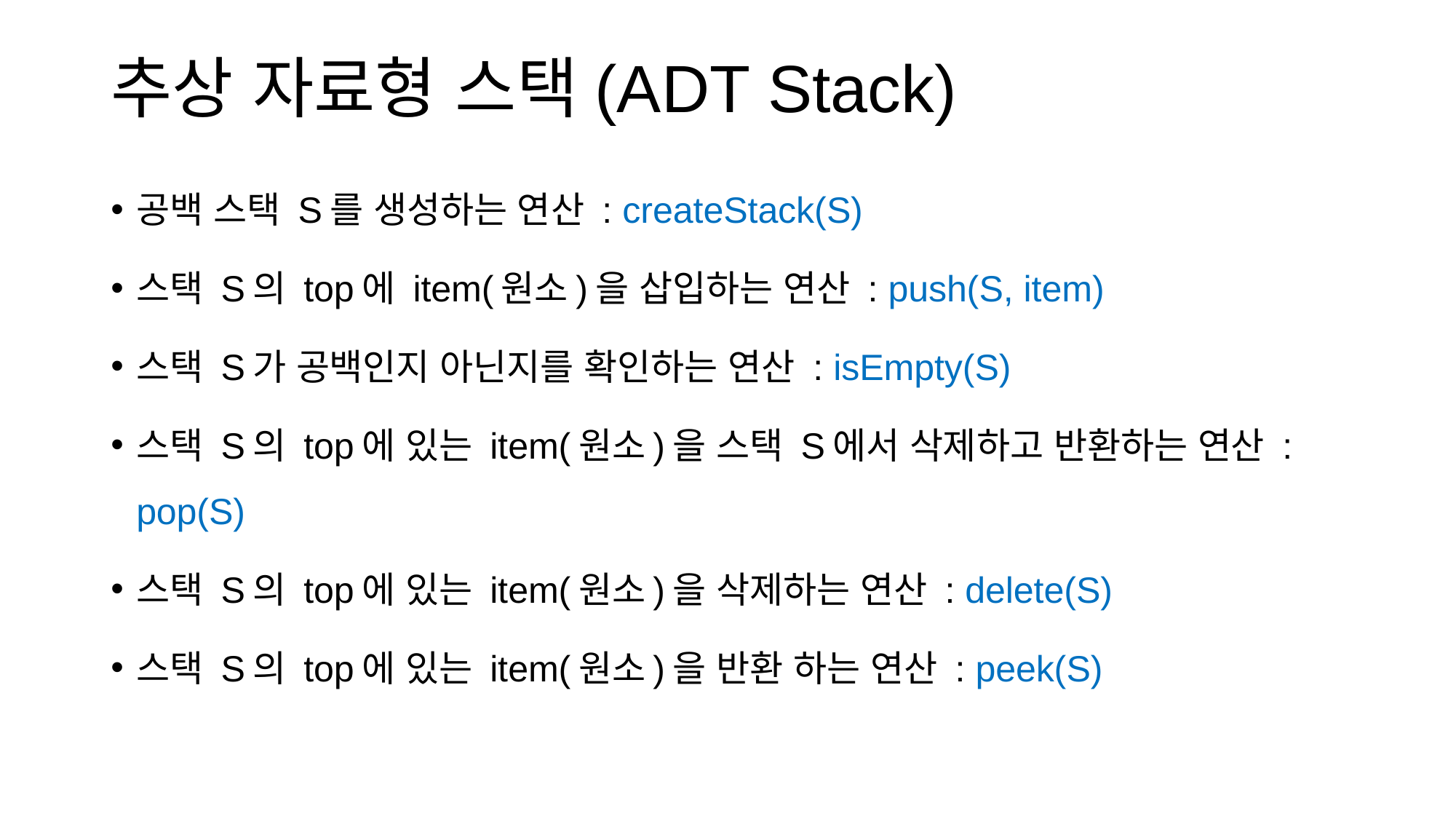

# 추상 자료형 스택(ADT Stack)
공백 스택 S를 생성하는 연산 : createStack(S)
스택 S의 top에 item(원소)을 삽입하는 연산 : push(S, item)
스택 S가 공백인지 아닌지를 확인하는 연산 : isEmpty(S)
스택 S의 top에 있는 item(원소)을 스택 S에서 삭제하고 반환하는 연산 : pop(S)
스택 S의 top에 있는 item(원소)을 삭제하는 연산 : delete(S)
스택 S의 top에 있는 item(원소)을 반환 하는 연산 : peek(S)